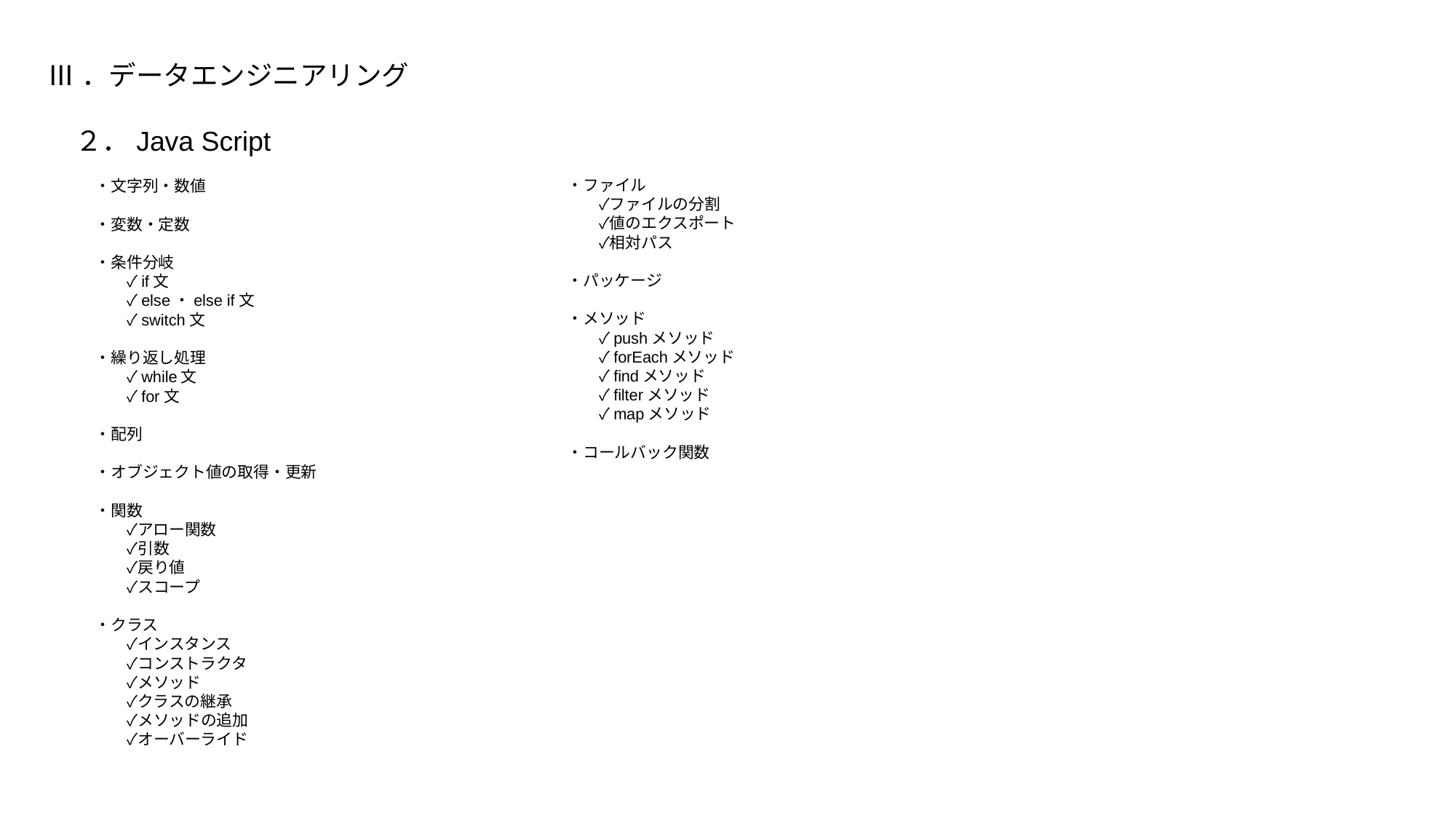

Ⅲ．データエンジニアリング

　２．Java Script

　　　・文字列・数値

　　　・変数・定数

　　　・条件分岐
　　　　　✓if文
　　　　　✓else・else if文
　　　　　✓switch文

　　　・繰り返し処理
　　　　　✓while文
　　　　　✓for文

　　　・配列

　　　・オブジェクト値の取得・更新

　　　・関数
　　　　　✓アロー関数
　　　　　✓引数
　　　　　✓戻り値
　　　　　✓スコープ

　　　・クラス
　　　　　✓インスタンス
　　　　　✓コンストラクタ
　　　　　✓メソッド
　　　　　✓クラスの継承
　　　　　✓メソッドの追加
　　　　　✓オーバーライド

　　　・ファイル
　　　　　✓ファイルの分割
　　　　　✓値のエクスポート
　　　　　✓相対パス

　　　・パッケージ

　　　・メソッド
　　　　　✓pushメソッド
　　　　　✓forEachメソッド
　　　　　✓findメソッド
　　　　　✓filterメソッド
　　　　　✓mapメソッド

　　　・コールバック関数